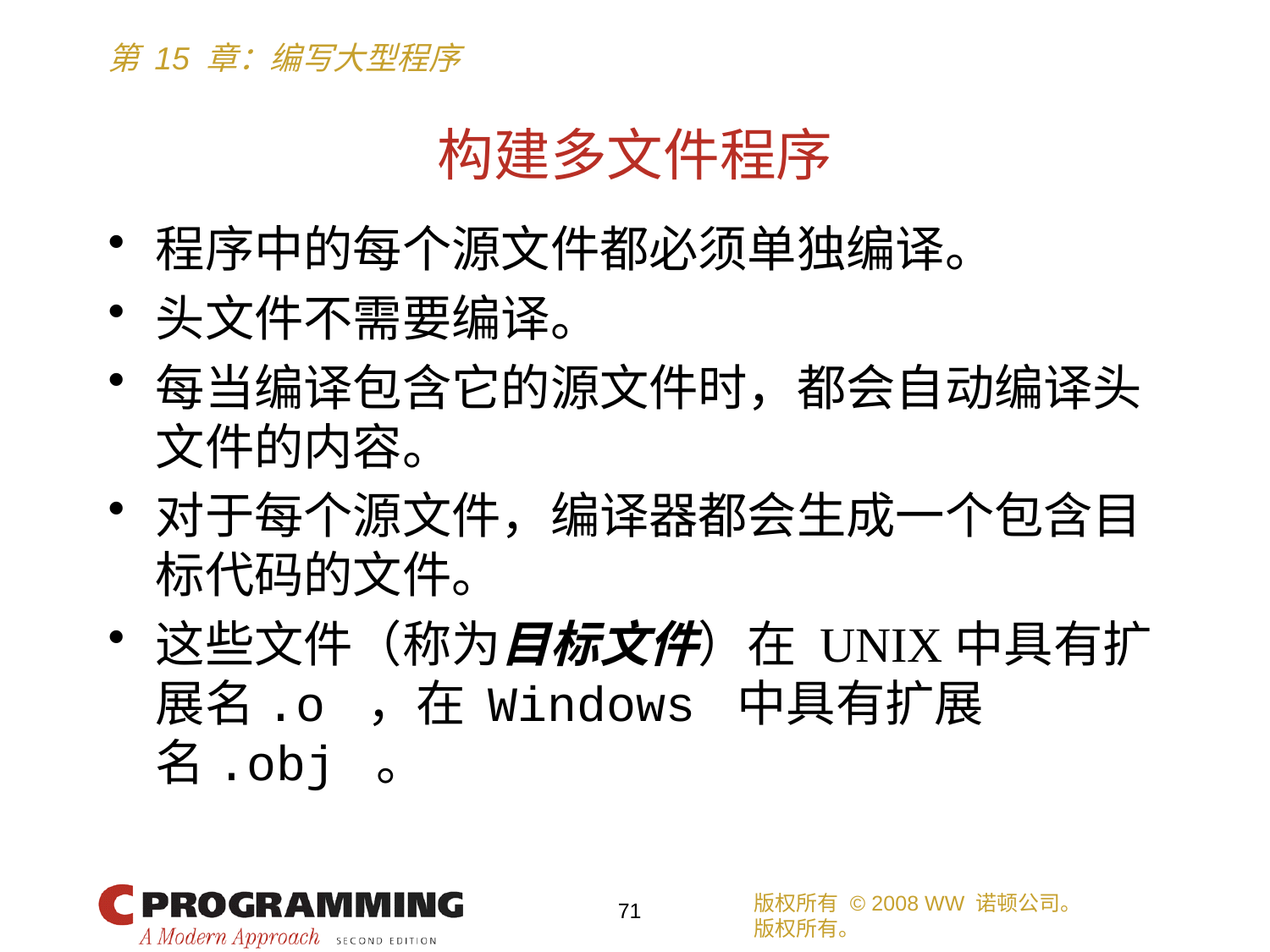

# 构建多文件程序
程序中的每个源文件都必须单独编译。
头文件不需要编译。
每当编译包含它的源文件时，都会自动编译头文件的内容。
对于每个源文件，编译器都会生成一个包含目标代码的文件。
这些文件（称为目标文件）在 UNIX中具有扩展名.o ，在 Windows 中具有扩展名.obj 。
版权所有 © 2008 WW 诺顿公司。
版权所有。
71